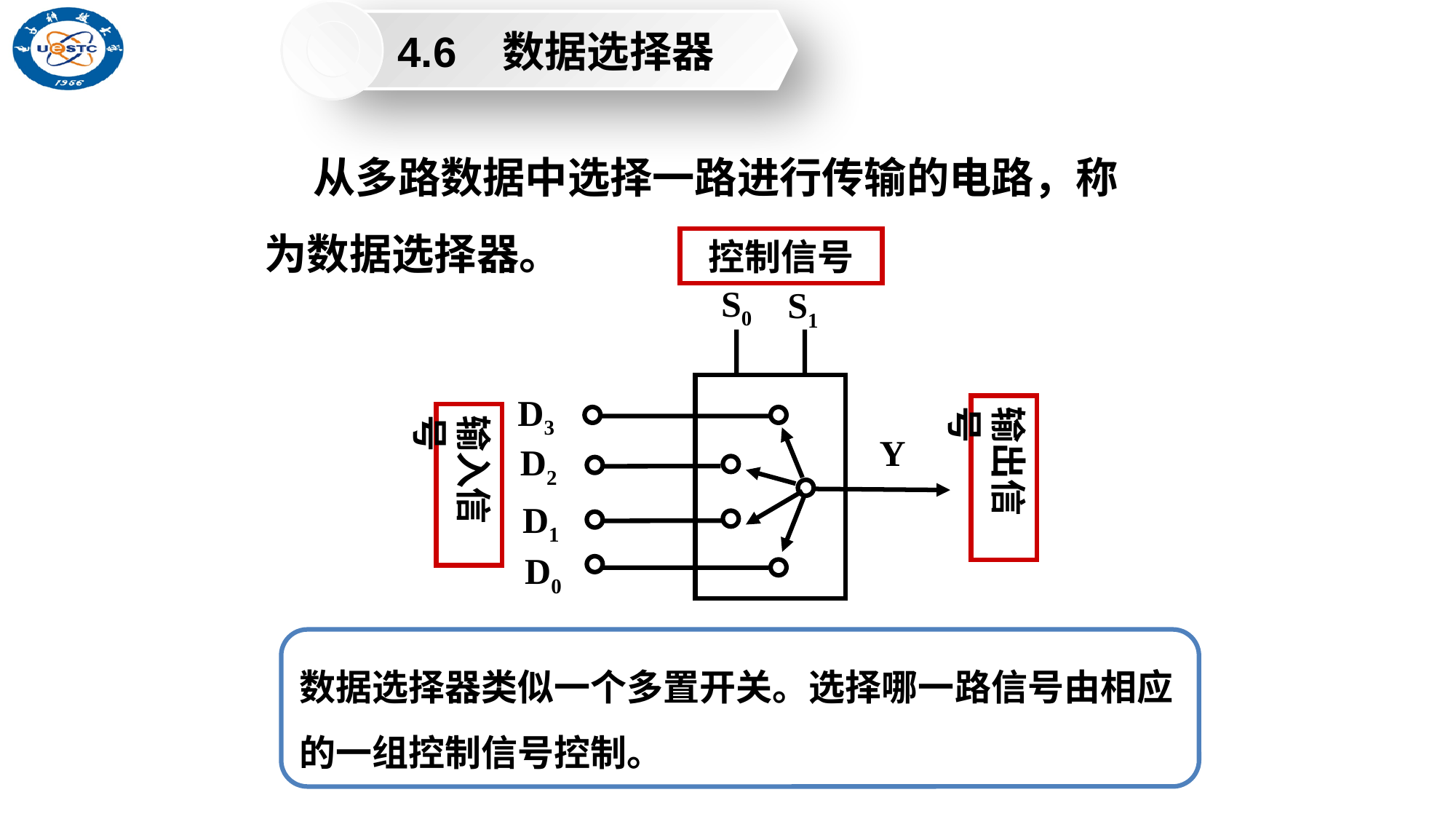

4.6   数据选择器

    从多路数据中选择一路进行传输的电路，称为数据选择器。
控制信号
S0
S1

D3

Y
D2

D1

D0

输出信号
输入信号

数据选择器类似一个多置开关。选择哪一路信号由相应的一组控制信号控制。